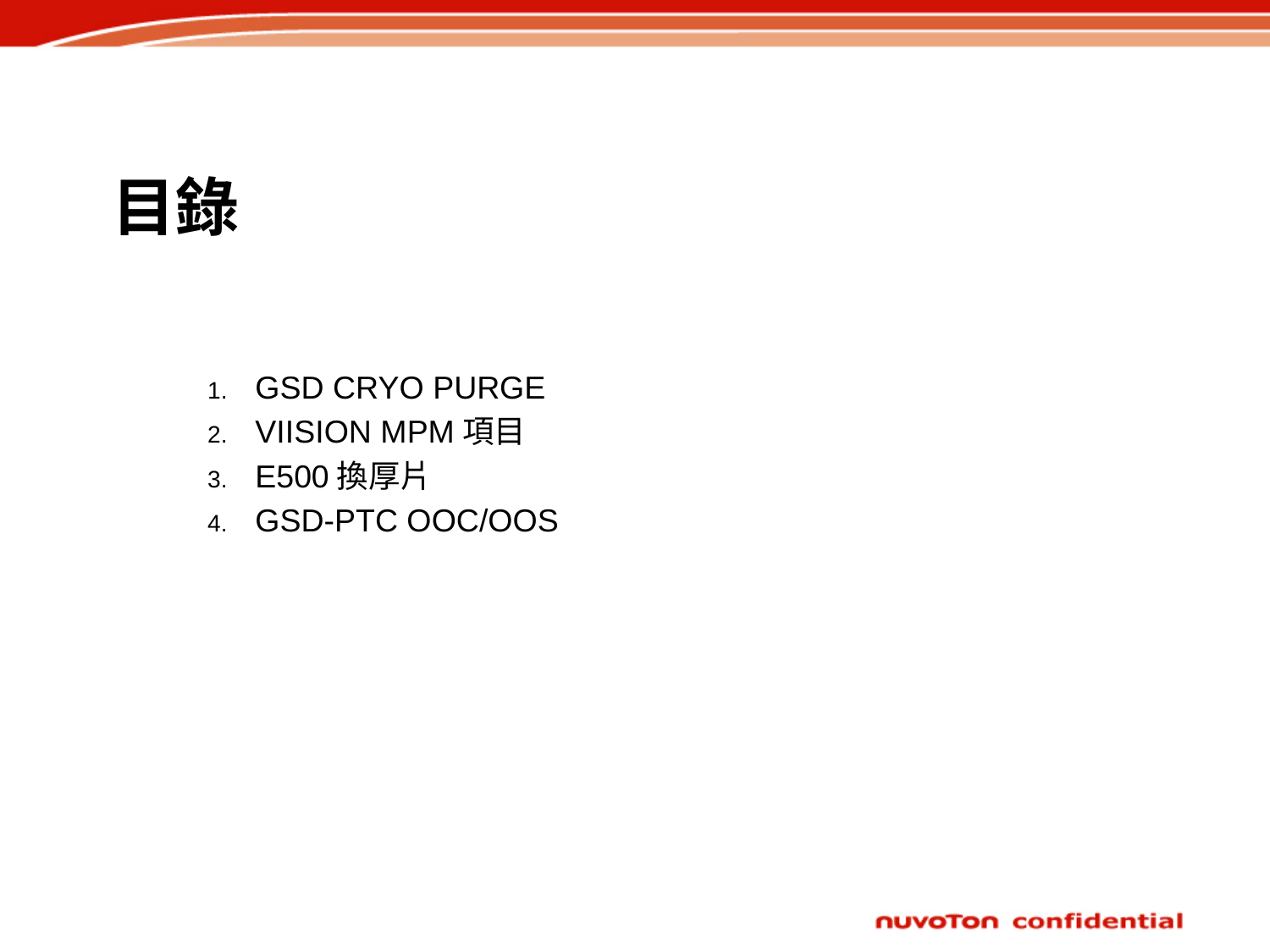

# 目錄

GSD CRYO PURGE
VIISION MPM項目
E500換厚片
GSD-PTC OOC/OOS